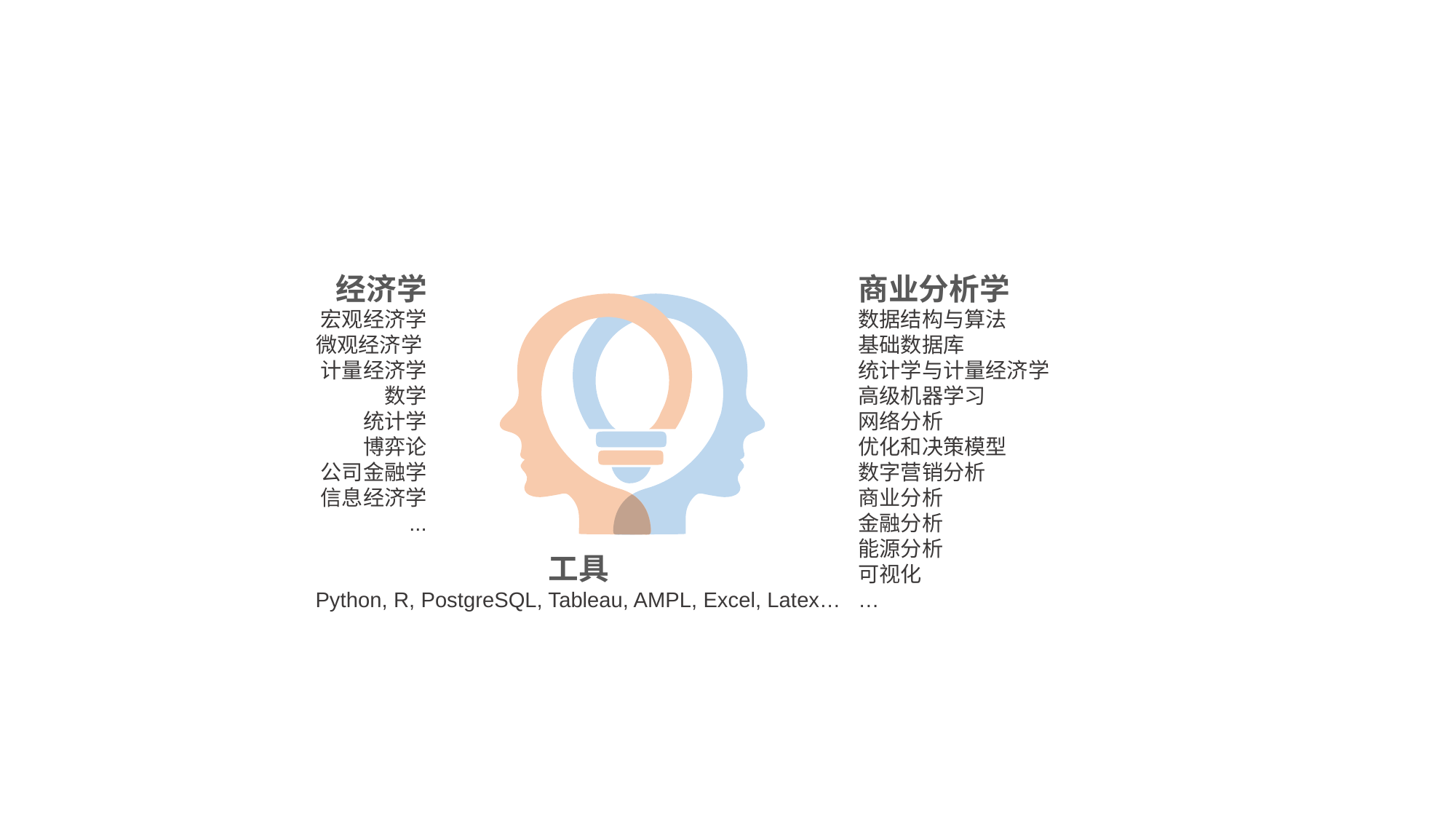

经济学
宏观经济学
 微观经济学
计量经济学
数学
统计学
博弈论
公司金融学
信息经济学
...

商业分析学
数据结构与算法
基础数据库
统计学与计量经济学
高级机器学习
网络分析
优化和决策模型
数字营销分析
商业分析
金融分析
能源分析
可视化
…

工具
Python, R, PostgreSQL, Tableau, AMPL, Excel, Latex…